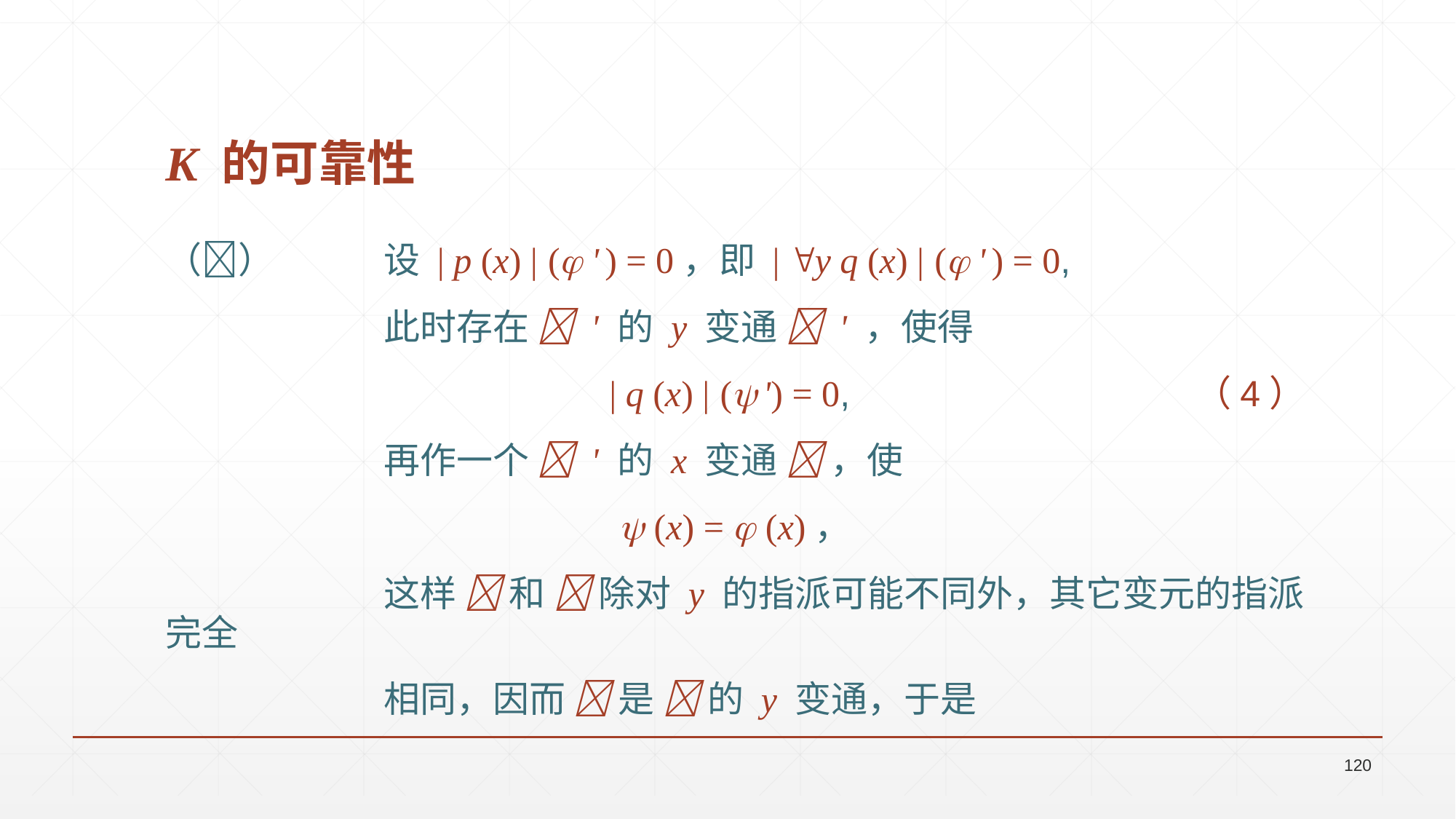

# K 的可靠性
（⇒）	设 | p (x) | (ϕ ʹ ) = 0，即 | ∀y q (x) | (ϕ ʹ ) = 0,
		此时存在 ϕ ʹ 的 y 变通 ψ ʹ ，使得
| q (x) | (ψ ʹ) = 0,                                 （4）
		再作一个 ψ ʹ 的 x 变通 ψ ，使
ψ (x) = ϕ (x)，
		这样 ψ 和 ϕ 除对 y 的指派可能不同外，其它变元的指派完全
		相同，因而 ψ 是 ϕ 的 y 变通，于是

120